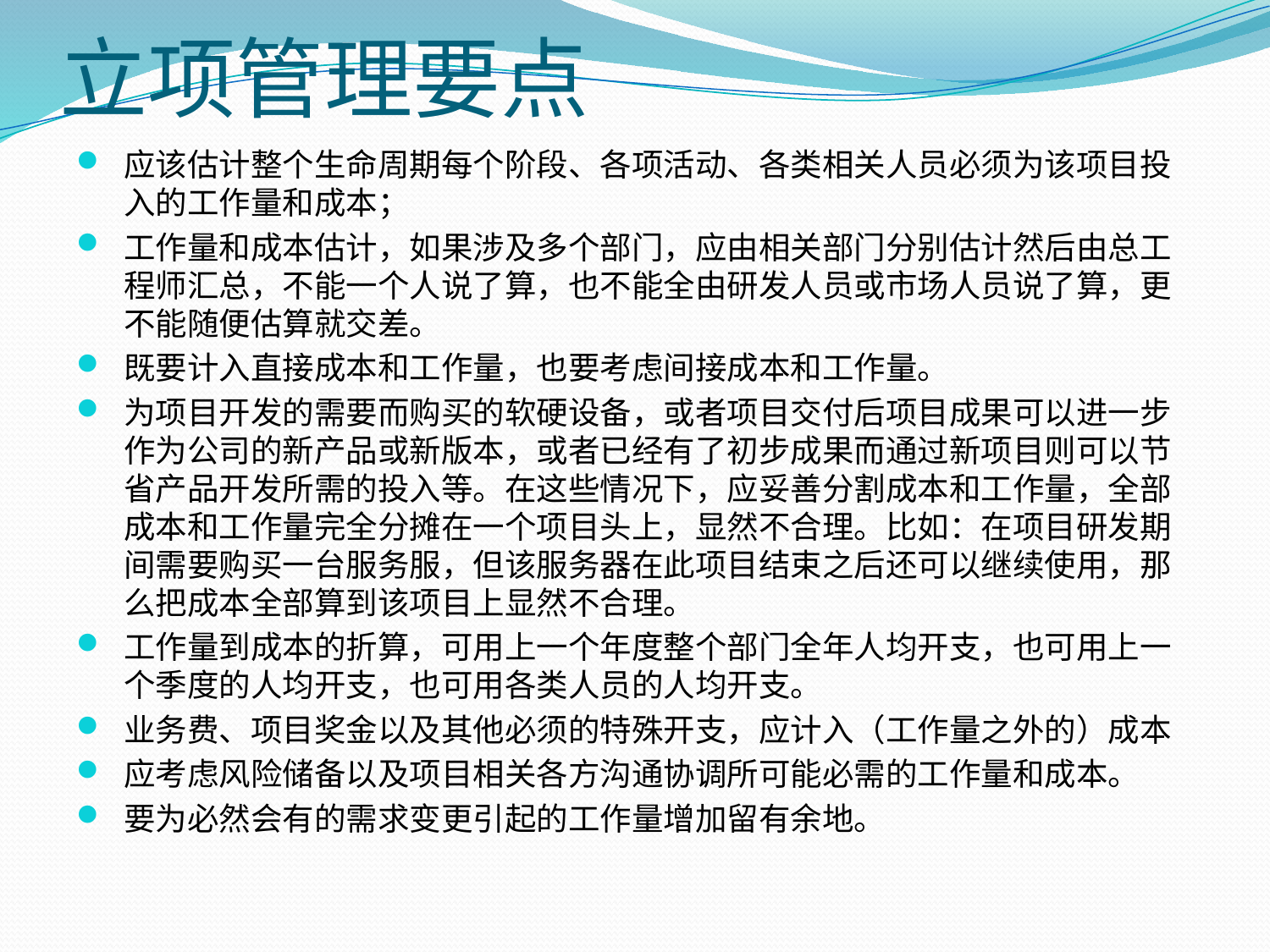

# 立项管理要点
应该估计整个生命周期每个阶段、各项活动、各类相关人员必须为该项目投入的工作量和成本；
工作量和成本估计，如果涉及多个部门，应由相关部门分别估计然后由总工程师汇总，不能一个人说了算，也不能全由研发人员或市场人员说了算，更不能随便估算就交差。
既要计入直接成本和工作量，也要考虑间接成本和工作量。
为项目开发的需要而购买的软硬设备，或者项目交付后项目成果可以进一步作为公司的新产品或新版本，或者已经有了初步成果而通过新项目则可以节省产品开发所需的投入等。在这些情况下，应妥善分割成本和工作量，全部成本和工作量完全分摊在一个项目头上，显然不合理。比如：在项目研发期间需要购买一台服务服，但该服务器在此项目结束之后还可以继续使用，那么把成本全部算到该项目上显然不合理。
工作量到成本的折算，可用上一个年度整个部门全年人均开支，也可用上一个季度的人均开支，也可用各类人员的人均开支。
业务费、项目奖金以及其他必须的特殊开支，应计入（工作量之外的）成本
应考虑风险储备以及项目相关各方沟通协调所可能必需的工作量和成本。
要为必然会有的需求变更引起的工作量增加留有余地。